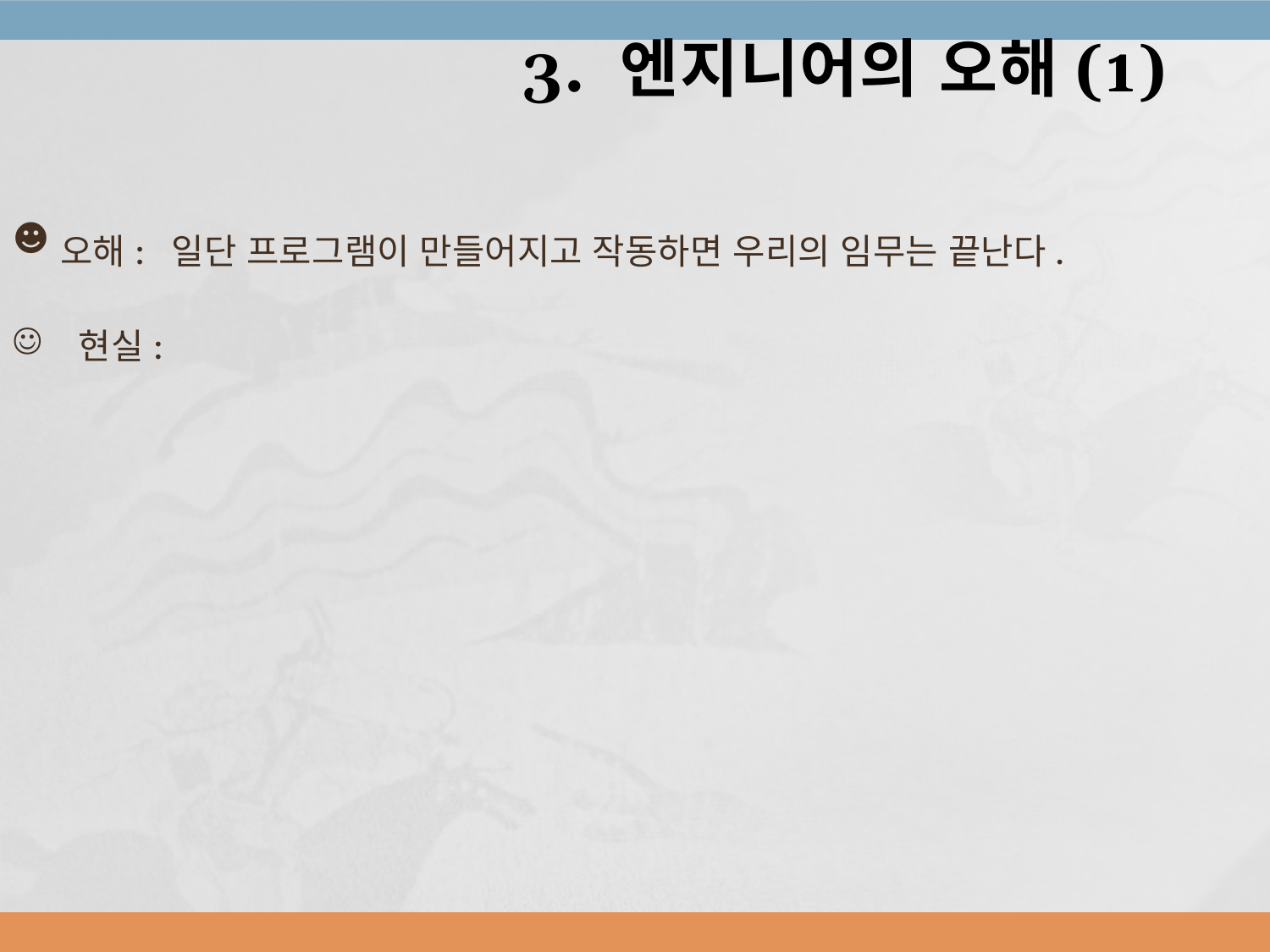

3. 엔지니어의 오해(1)

오해: 일단 프로그램이 만들어지고 작동하면 우리의 임무는 끝난다.

 현실: